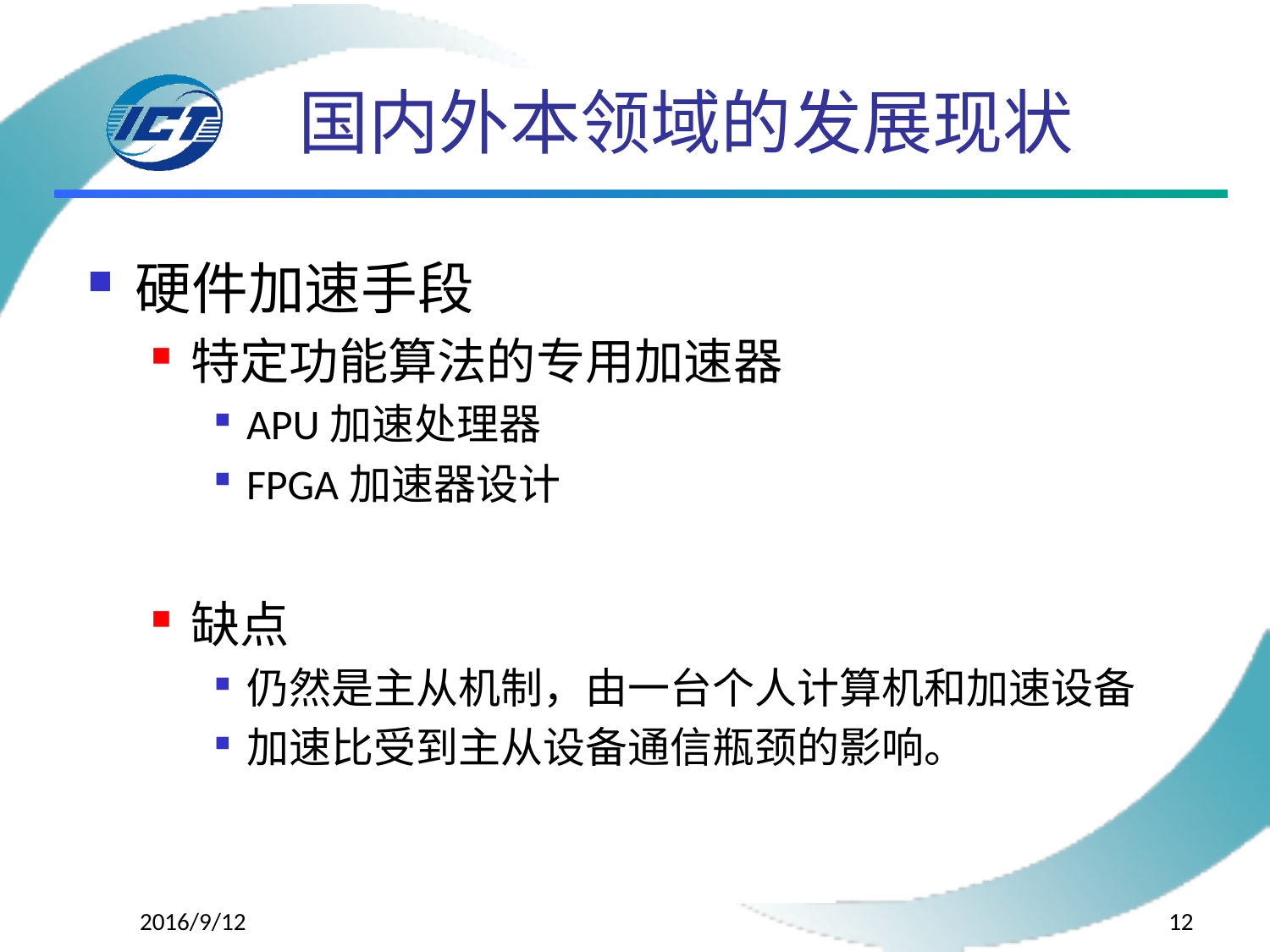

# 国内外本领域的发展现状
硬件加速手段
特定功能算法的专用加速器
APU加速处理器
FPGA加速器设计

缺点
仍然是主从机制，由一台个人计算机和加速设备
加速比受到主从设备通信瓶颈的影响。

2016/9/12
12